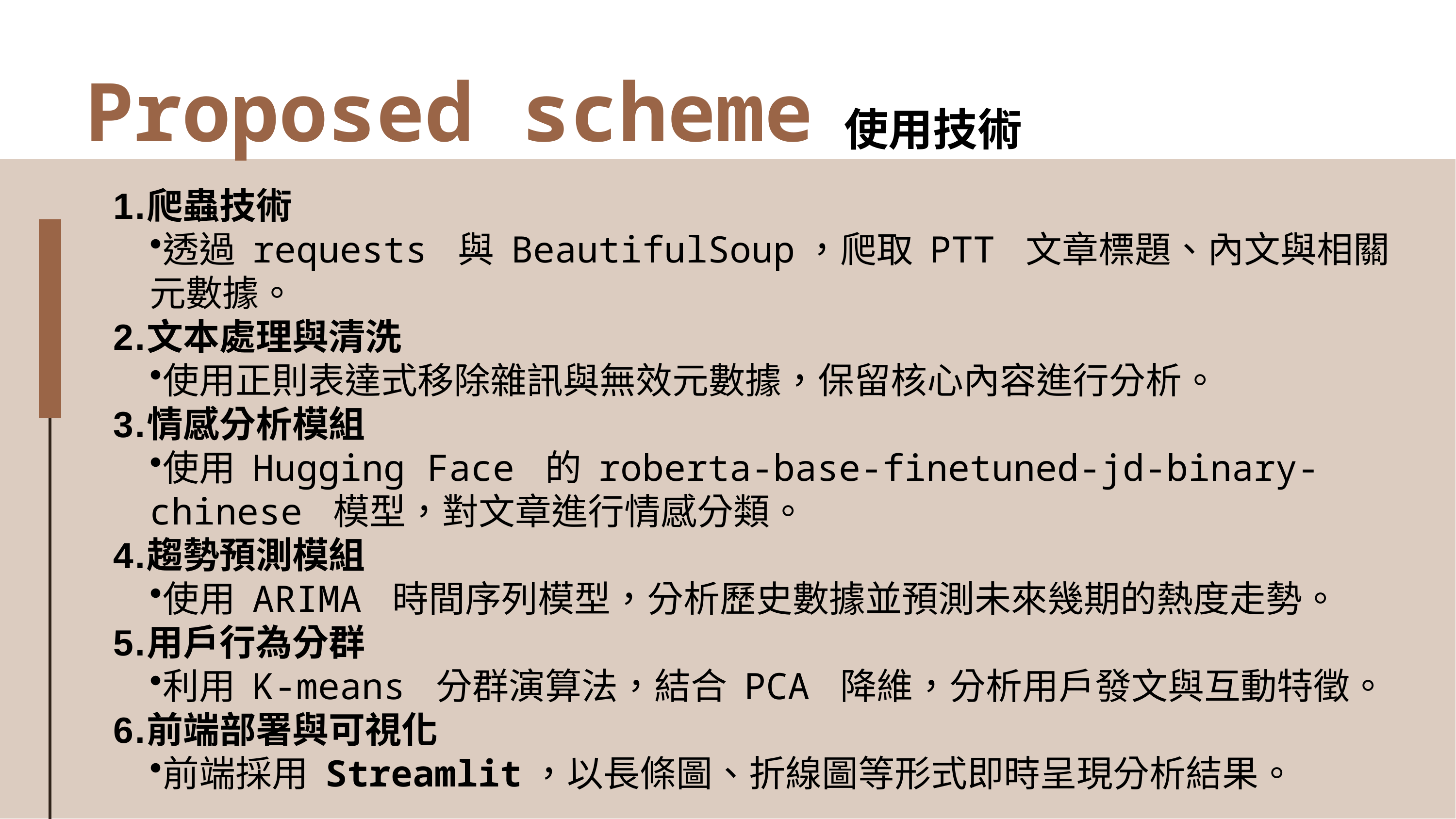

Proposed scheme
使用技術

爬蟲技術
透過 requests 與 BeautifulSoup，爬取 PTT 文章標題、內文與相關元數據。
文本處理與清洗
使用正則表達式移除雜訊與無效元數據，保留核心內容進行分析。
情感分析模組
使用 Hugging Face 的 roberta-base-finetuned-jd-binary-chinese 模型，對文章進行情感分類。
趨勢預測模組
使用 ARIMA 時間序列模型，分析歷史數據並預測未來幾期的熱度走勢。
用戶行為分群
利用 K-means 分群演算法，結合 PCA 降維，分析用戶發文與互動特徵。
前端部署與可視化
前端採用 Streamlit，以長條圖、折線圖等形式即時呈現分析結果。